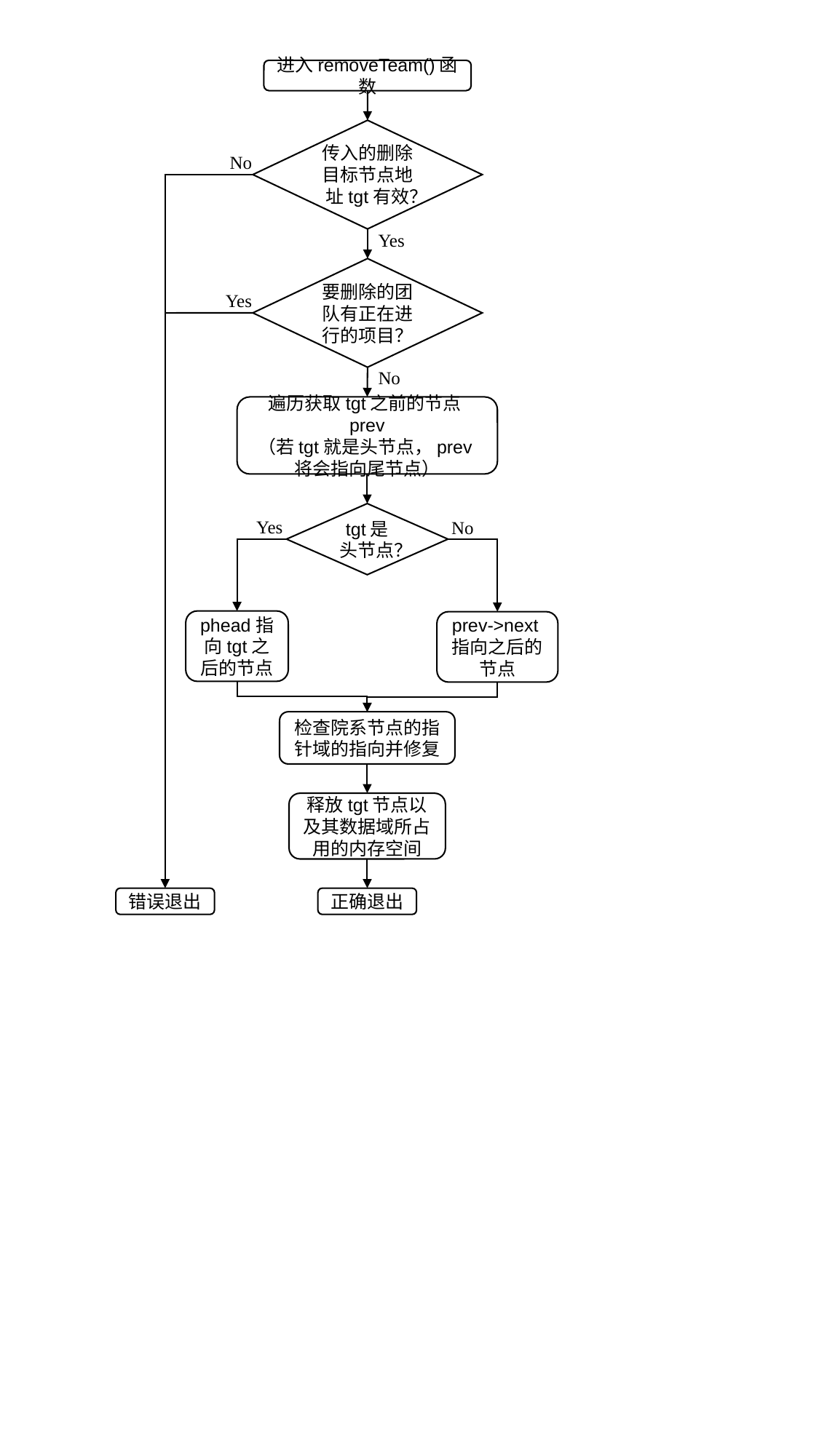

进入removeTeam()函数
传入的删除目标节点地址tgt有效？
No
Yes
要删除的团队有正在进行的项目？
Yes
No
遍历获取tgt之前的节点prev
（若tgt就是头节点，prev将会指向尾节点）
tgt是头节点？
Yes
No
phead指向tgt之后的节点
prev->next指向之后的节点
检查院系节点的指针域的指向并修复
释放tgt节点以及其数据域所占用的内存空间
错误退出
正确退出